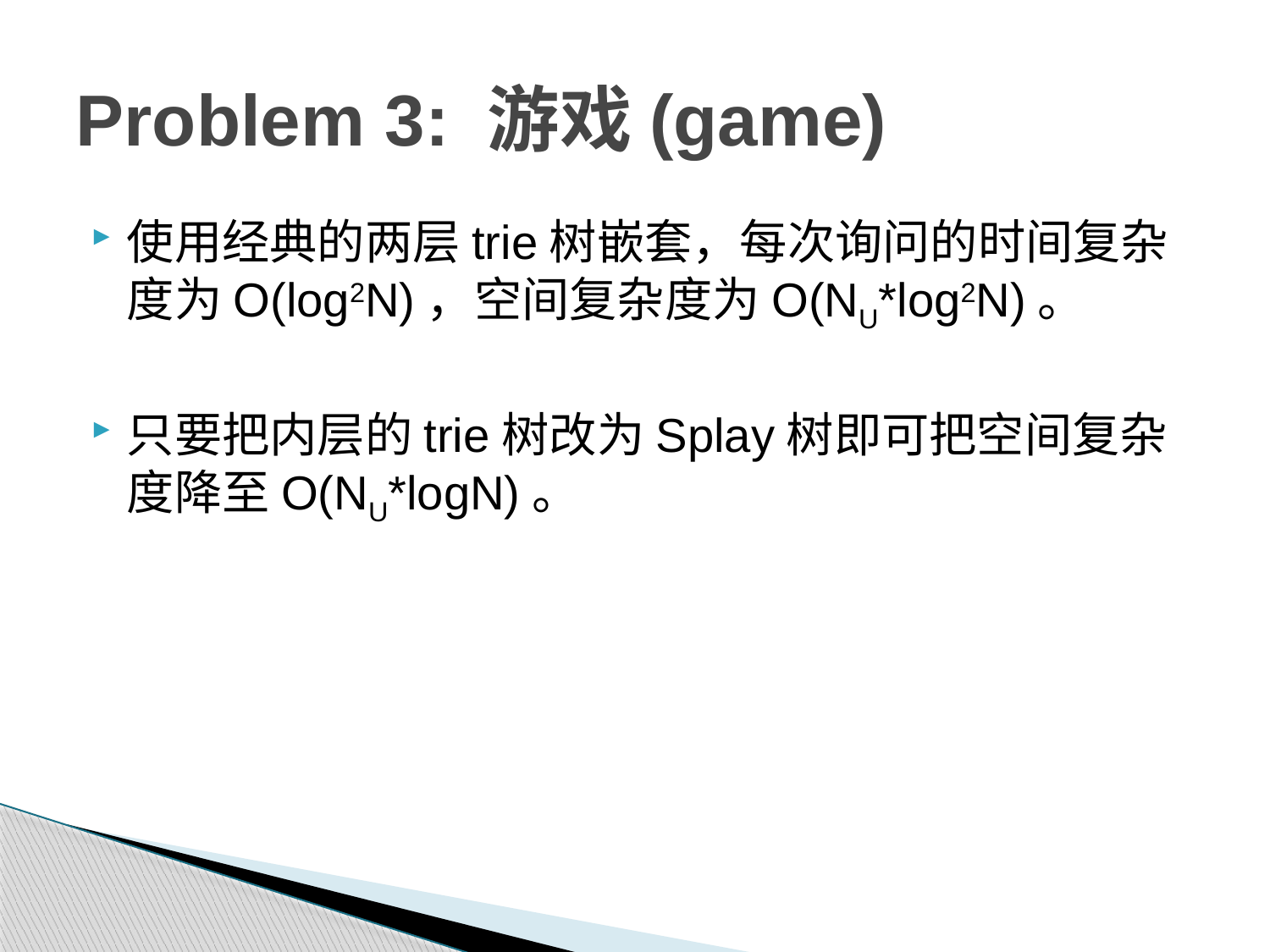

# Problem 3: 游戏(game)
使用经典的两层trie树嵌套，每次询问的时间复杂度为O(log2N)，空间复杂度为O(NU*log2N)。

只要把内层的trie树改为Splay树即可把空间复杂度降至O(NU*logN)。